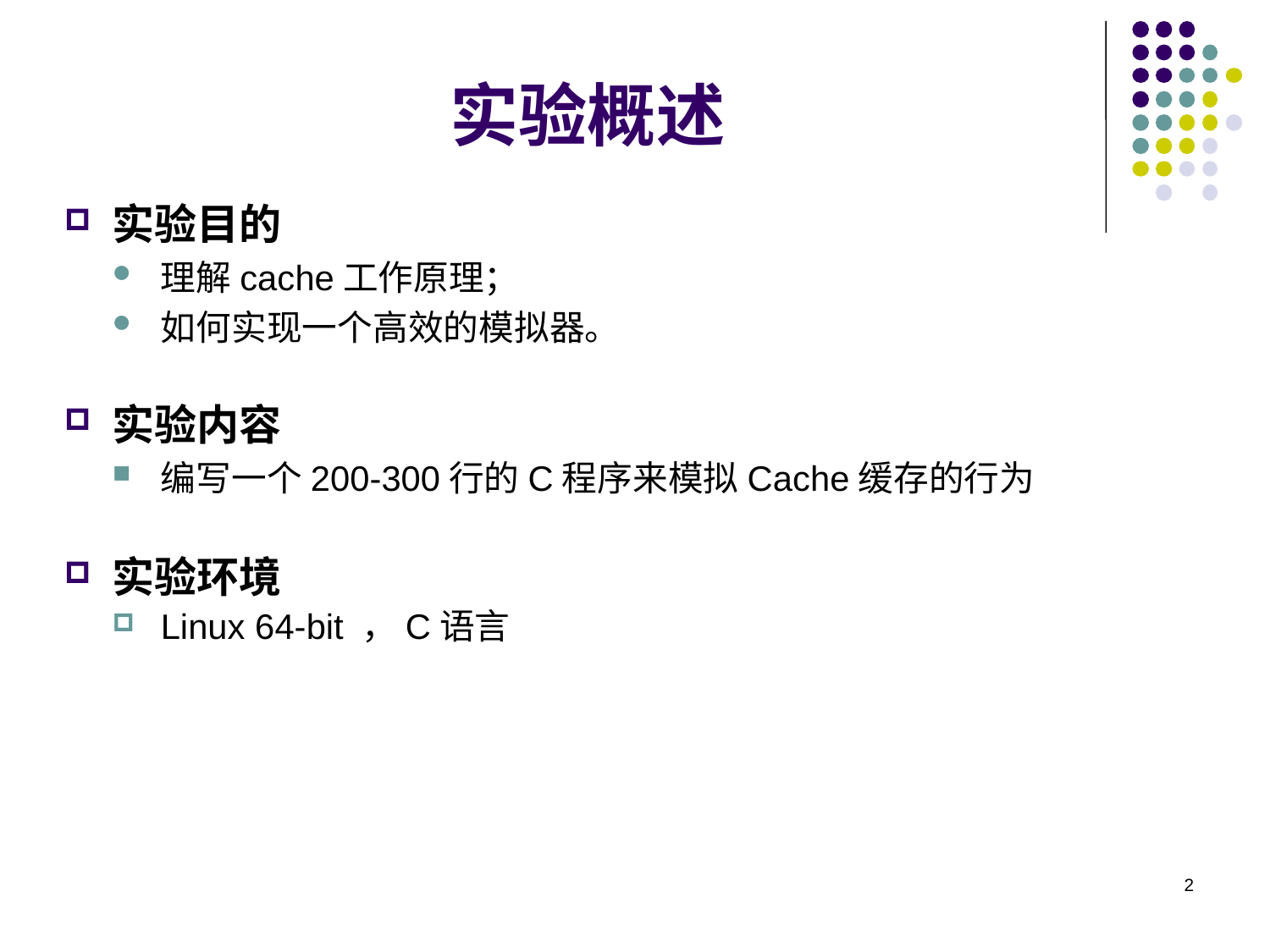

实验概述
实验目的
理解cache工作原理；
如何实现一个高效的模拟器。
实验内容
编写一个200-300行的C程序来模拟Cache缓存的行为

实验环境
Linux 64-bit ，C语言
2